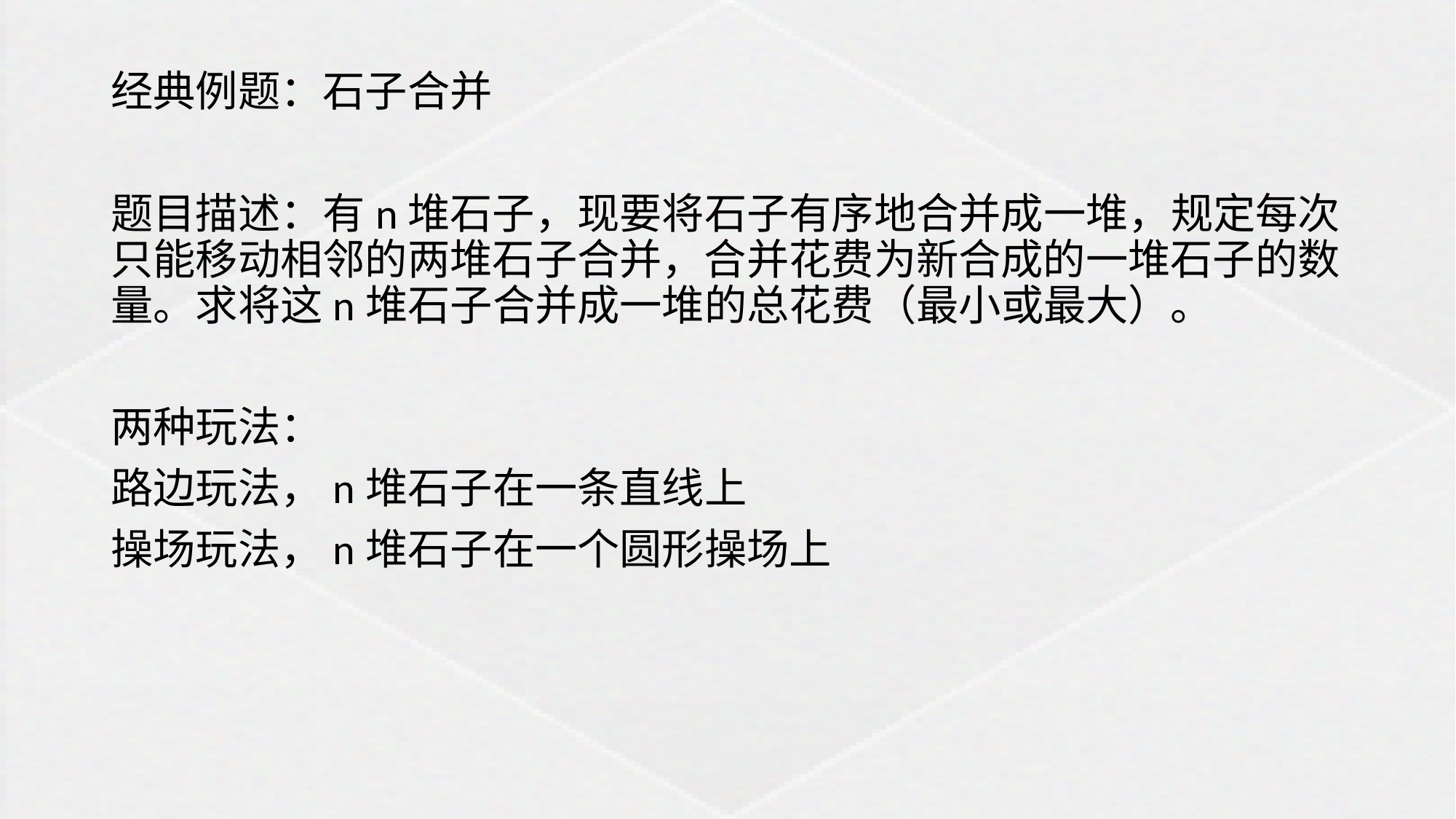

经典例题：石子合并

题目描述：有n堆石子，现要将石子有序地合并成一堆，规定每次只能移动相邻的两堆石子合并，合并花费为新合成的一堆石子的数量。求将这n堆石子合并成一堆的总花费（最小或最大）。

两种玩法：
路边玩法，n堆石子在一条直线上
操场玩法，n堆石子在一个圆形操场上